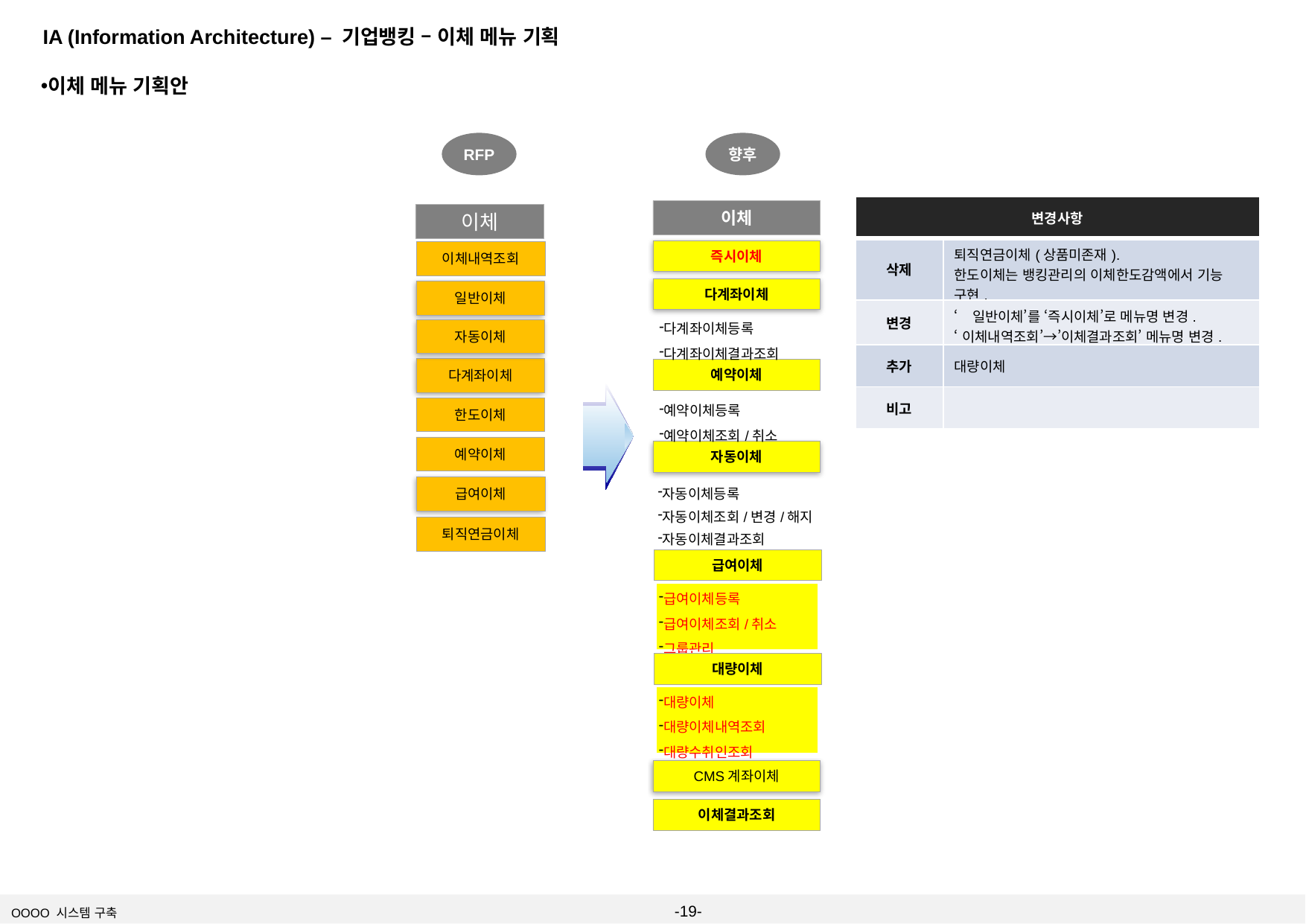

IA (Information Architecture) – 기업뱅킹 – 이체 메뉴 기획
이체 메뉴 기획안
RFP
향후
최종 사유
| 변경사항 |  |
| --- | --- |
| 삭제 | 퇴직연금이체(상품미존재). 한도이체는 뱅킹관리의 이체한도감액에서 기능 구현. |
| 변경 | ‘일반이체’를 ‘즉시이체’로 메뉴명 변경. ‘이체내역조회’→’이체결과조회’ 메뉴명 변경. |
| 추가 | 대량이체 |
| 비고 |  |
이체
이체
즉시이체
이체내역조회
다계좌이체
일반이체
| 다계좌이체등록 다계좌이체결과조회 |
| --- |
자동이체
다계좌이체
예약이체
| 예약이체등록 예약이체조회/취소 |
| --- |
한도이체

예약이체
자동이체
급여이체
| 자동이체등록 |
| --- |
| 자동이체조회/변경/해지 |
| 자동이체결과조회 |
퇴직연금이체
급여이체
| 급여이체등록 급여이체조회/취소 그룹관리 |
| --- |
대량이체
| 대량이체 대량이체내역조회 대량수취인조회 |
| --- |
CMS계좌이체
이체결과조회